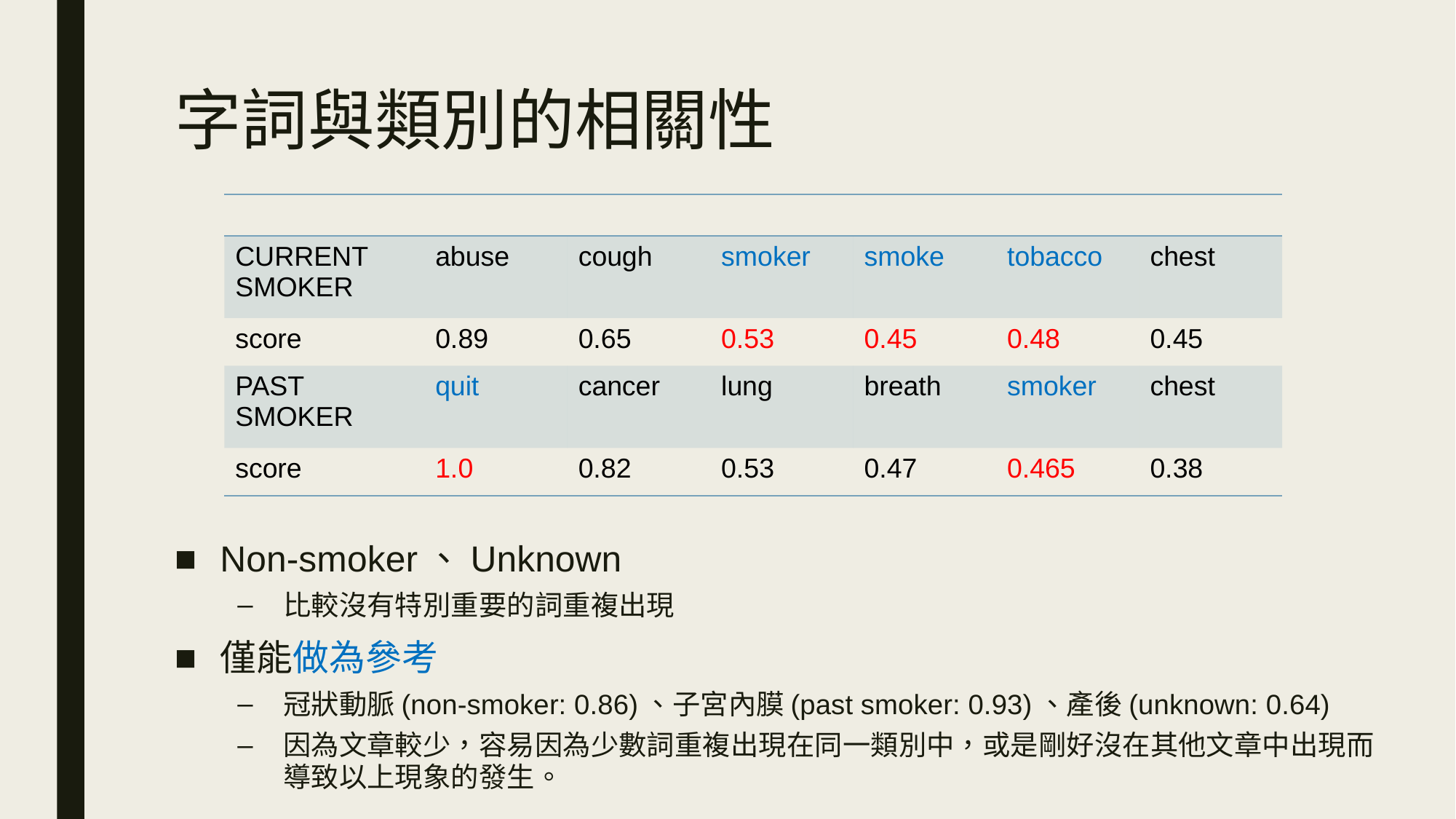

# 字詞與類別的相關性

Non-smoker、Unknown
比較沒有特別重要的詞重複出現
僅能做為參考
冠狀動脈(non-smoker: 0.86)、子宮內膜(past smoker: 0.93)、產後(unknown: 0.64)
因為文章較少，容易因為少數詞重複出現在同一類別中，或是剛好沒在其他文章中出現而導致以上現象的發生。
|  |  |  |  |  |  |  |
| --- | --- | --- | --- | --- | --- | --- |
| CURRENT SMOKER | abuse | cough | smoker | smoke | tobacco | chest |
| score | 0.89 | 0.65 | 0.53 | 0.45 | 0.48 | 0.45 |
| PAST SMOKER | quit | cancer | lung | breath | smoker | chest |
| score | 1.0 | 0.82 | 0.53 | 0.47 | 0.465 | 0.38 |